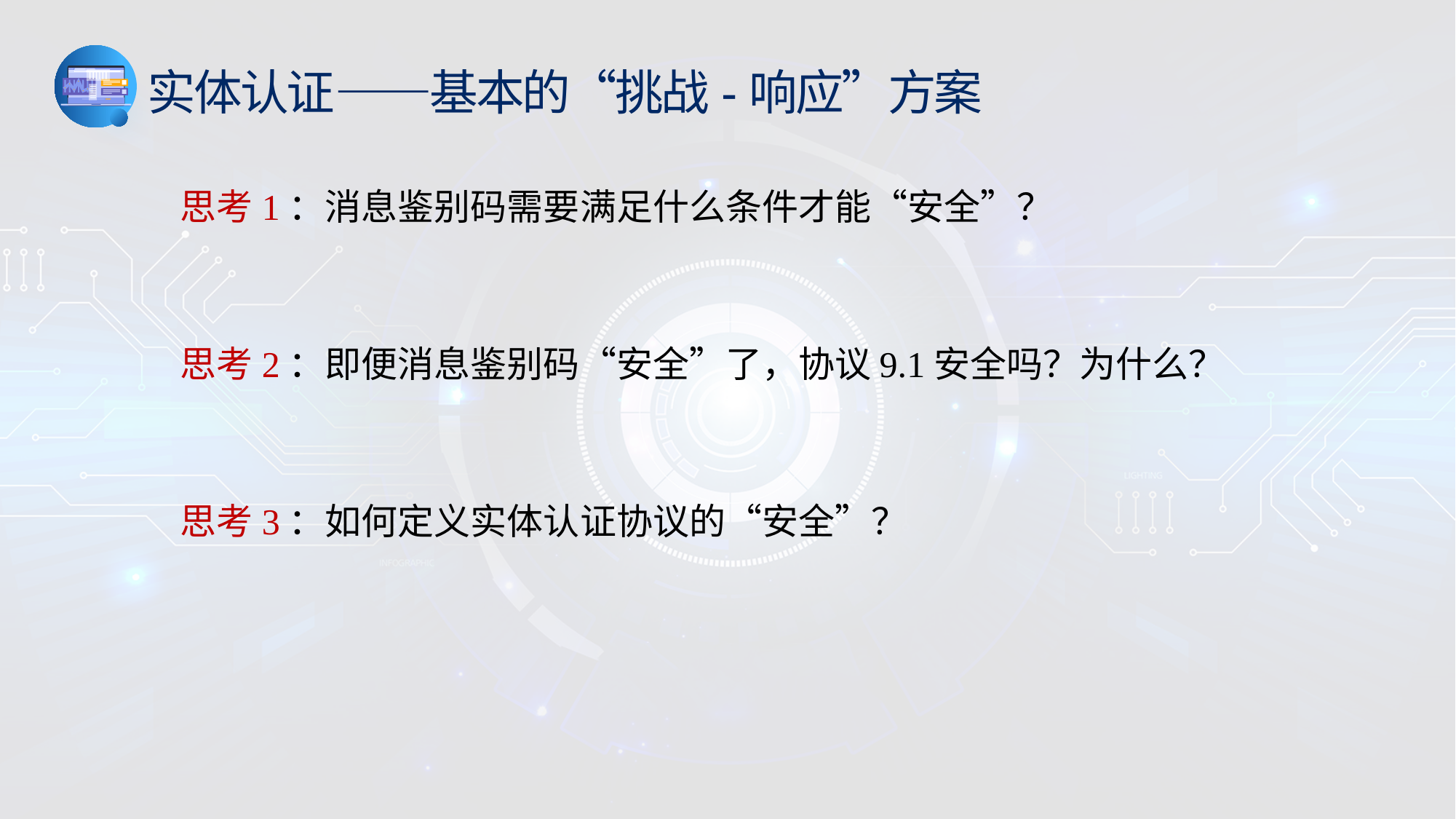

实体认证——基本的“挑战-响应”方案

思考1：消息鉴别码需要满足什么条件才能“安全”？

思考2：即便消息鉴别码“安全”了，协议9.1安全吗？为什么？

思考3：如何定义实体认证协议的“安全”？